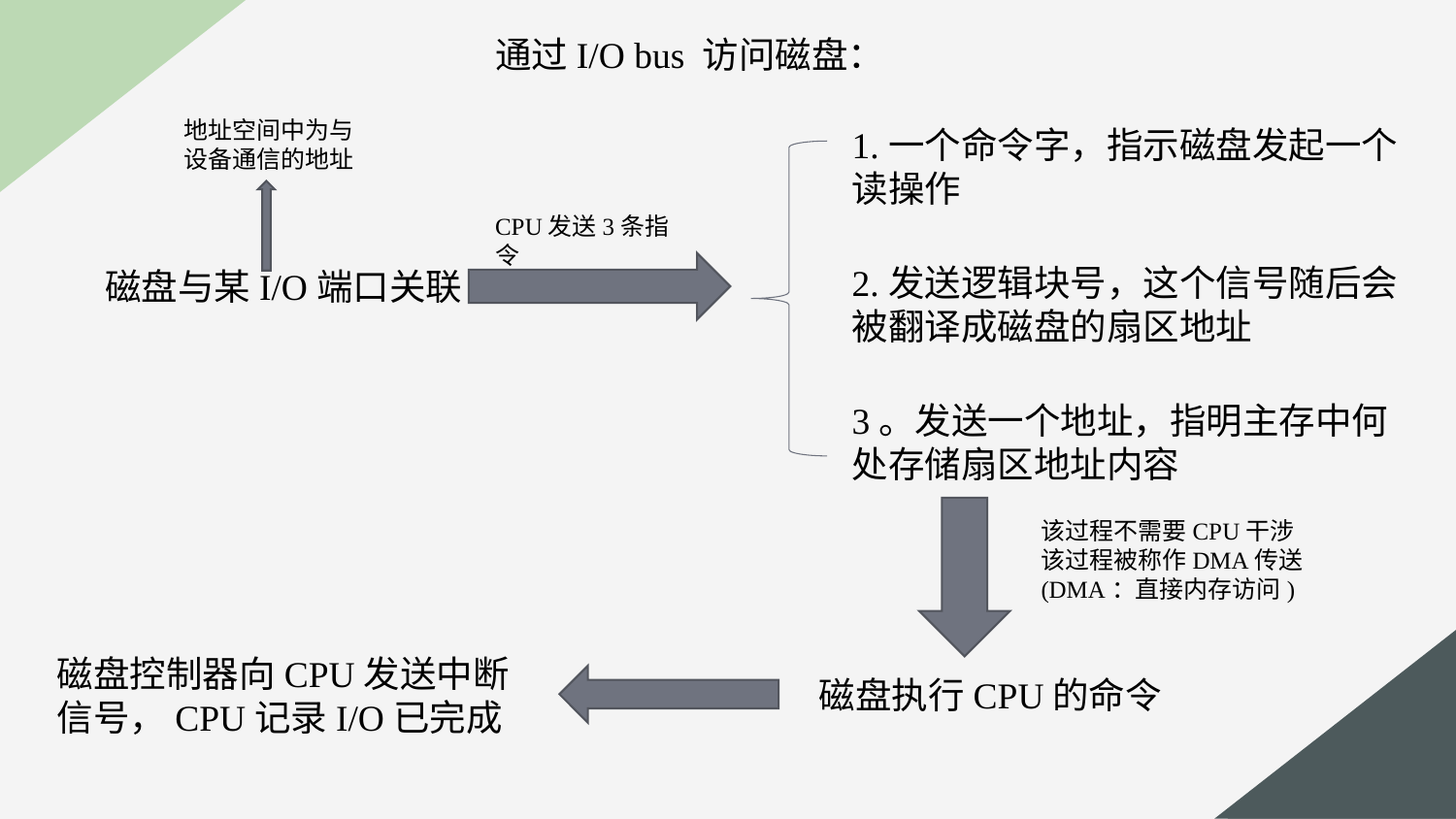

通过I/O bus 访问磁盘：
地址空间中为与设备通信的地址
1.一个命令字，指示磁盘发起一个读操作

CPU发送3条指令
2.发送逻辑块号，这个信号随后会被翻译成磁盘的扇区地址

磁盘与某I/O端口关联
3。发送一个地址，指明主存中何处存储扇区地址内容

该过程不需要CPU干涉
该过程被称作DMA传送(DMA：直接内存访问)
磁盘控制器向CPU发送中断信号，CPU记录I/O已完成

磁盘执行CPU的命令